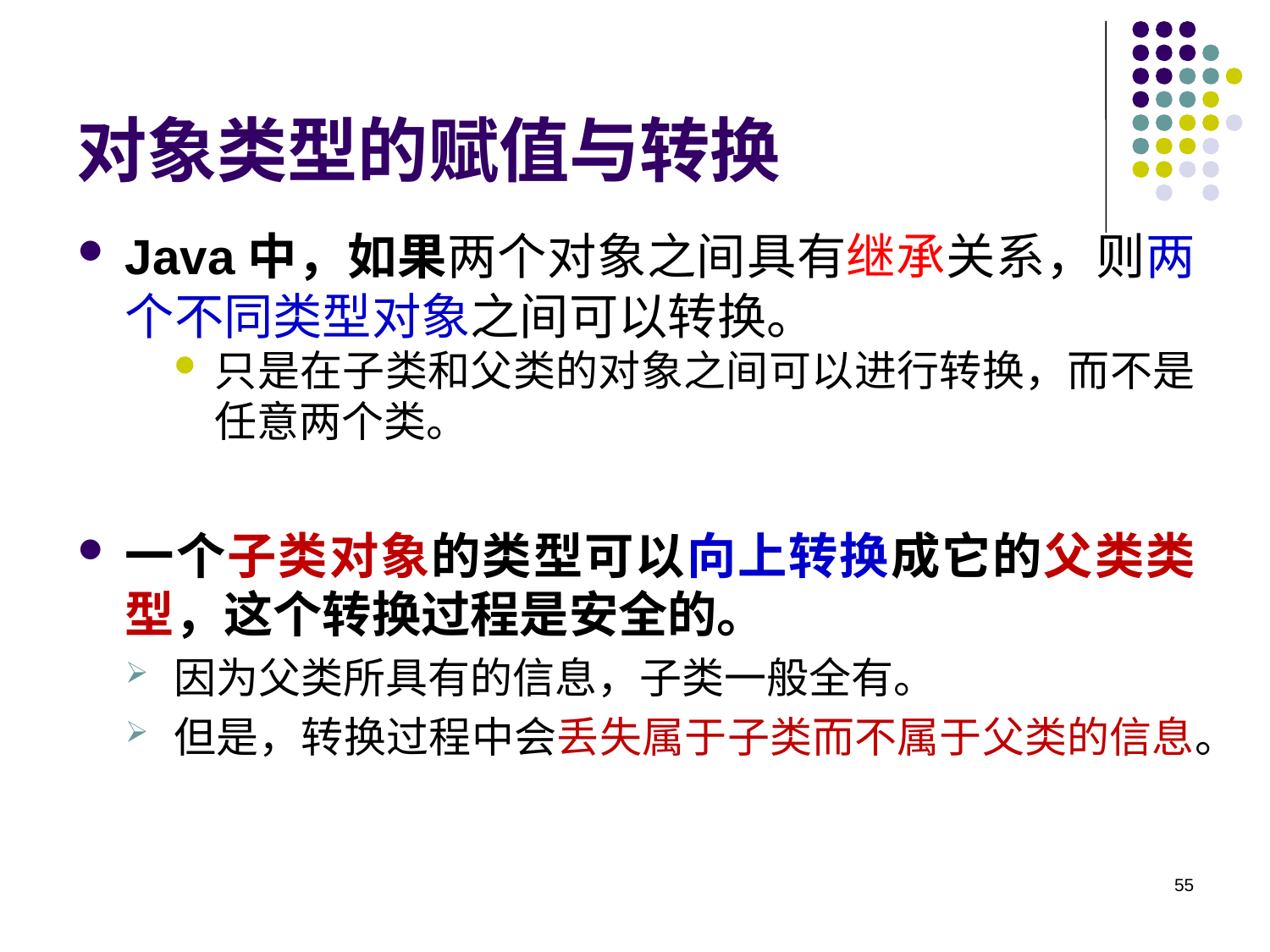

# 对象类型的赋值与转换
Java中，如果两个对象之间具有继承关系，则两个不同类型对象之间可以转换。
只是在子类和父类的对象之间可以进行转换，而不是任意两个类。

一个子类对象的类型可以向上转换成它的父类类型，这个转换过程是安全的。
因为父类所具有的信息，子类一般全有。
但是，转换过程中会丢失属于子类而不属于父类的信息。
55